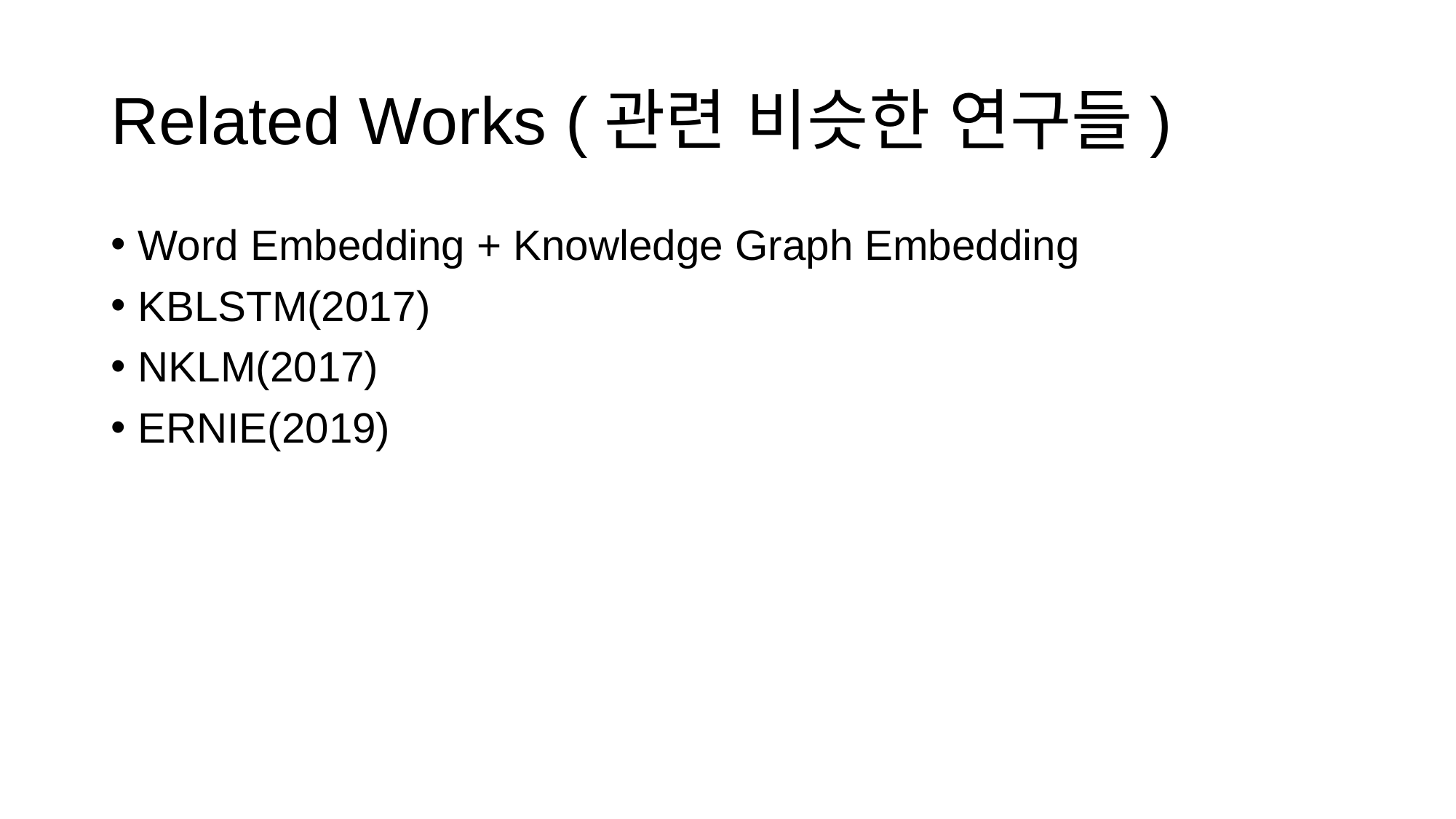

# Related Works (관련 비슷한 연구들)
Word Embedding + Knowledge Graph Embedding
KBLSTM(2017)
NKLM(2017)
ERNIE(2019)